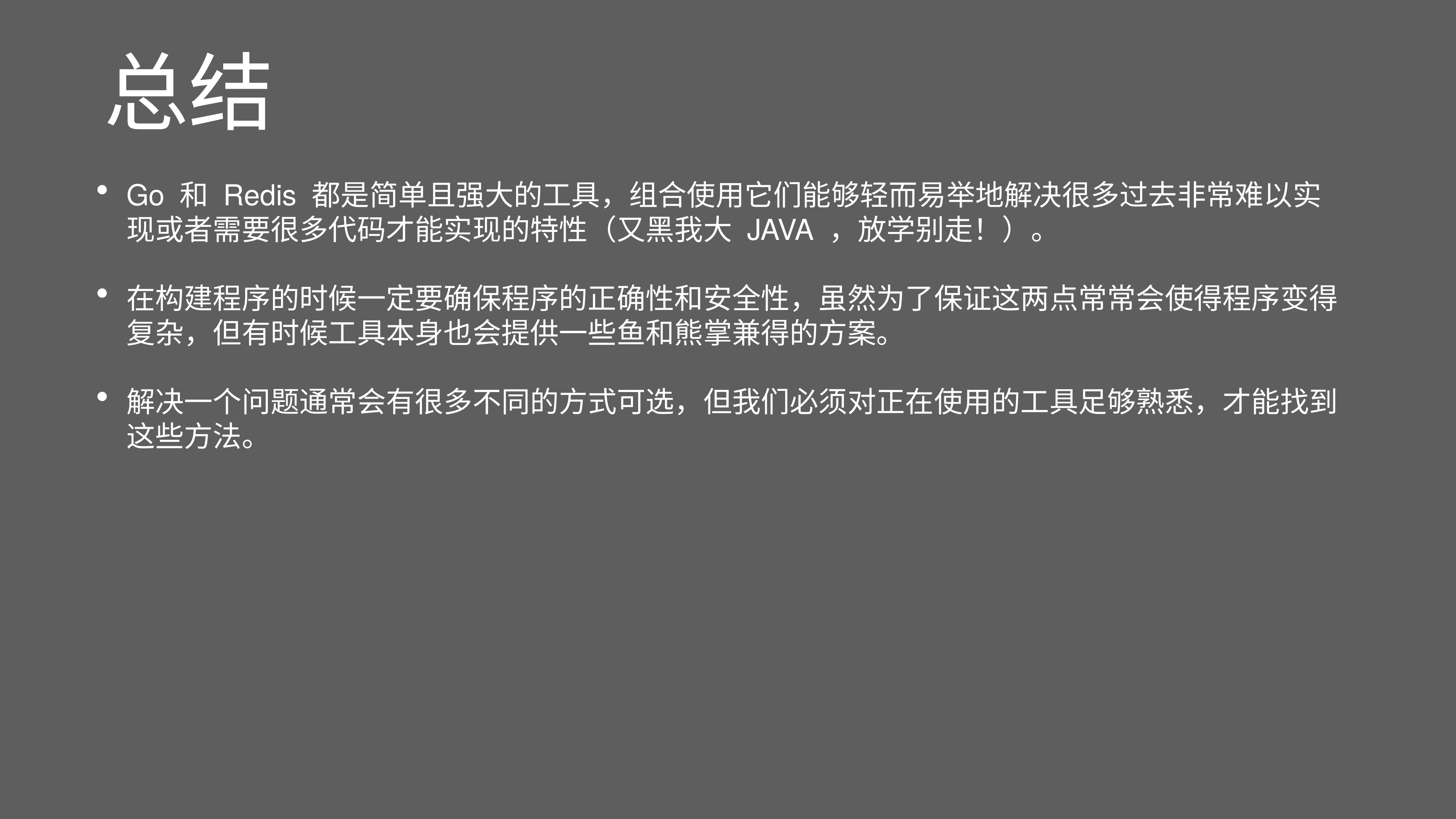

# 总结
Go 和 Redis 都是简单且强大的工具，组合使用它们能够轻而易举地解决很多过去非常难以实现或者需要很多代码才能实现的特性（又黑我大 JAVA ，放学别走！）。
在构建程序的时候一定要确保程序的正确性和安全性，虽然为了保证这两点常常会使得程序变得复杂，但有时候工具本身也会提供一些鱼和熊掌兼得的方案。
解决一个问题通常会有很多不同的方式可选，但我们必须对正在使用的工具足够熟悉，才能找到这些方法。